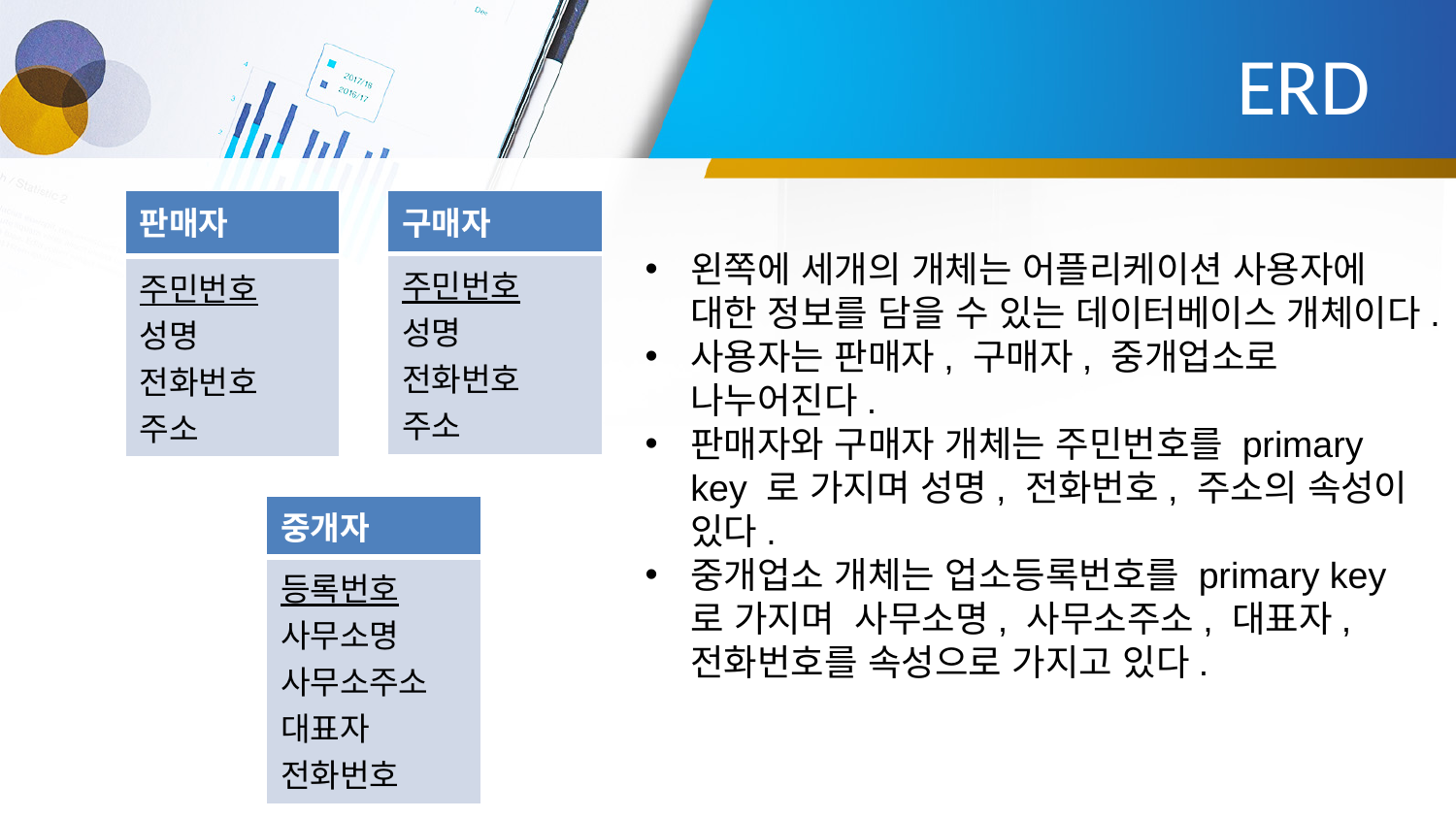

# ERD
| 판매자 |
| --- |
| 주민번호 성명 전화번호 주소 |
| 구매자 |
| --- |
| 주민번호 성명 전화번호 주소 |
왼쪽에 세개의 개체는 어플리케이션 사용자에 대한 정보를 담을 수 있는 데이터베이스 개체이다.
사용자는 판매자, 구매자, 중개업소로 나누어진다.
판매자와 구매자 개체는 주민번호를 primary key 로 가지며 성명, 전화번호, 주소의 속성이 있다.
중개업소 개체는 업소등록번호를 primary key 로 가지며  사무소명, 사무소주소, 대표자, 전화번호를 속성으로 가지고 있다.

| 중개자 |
| --- |
| 등록번호 사무소명 사무소주소 대표자 전화번호 |